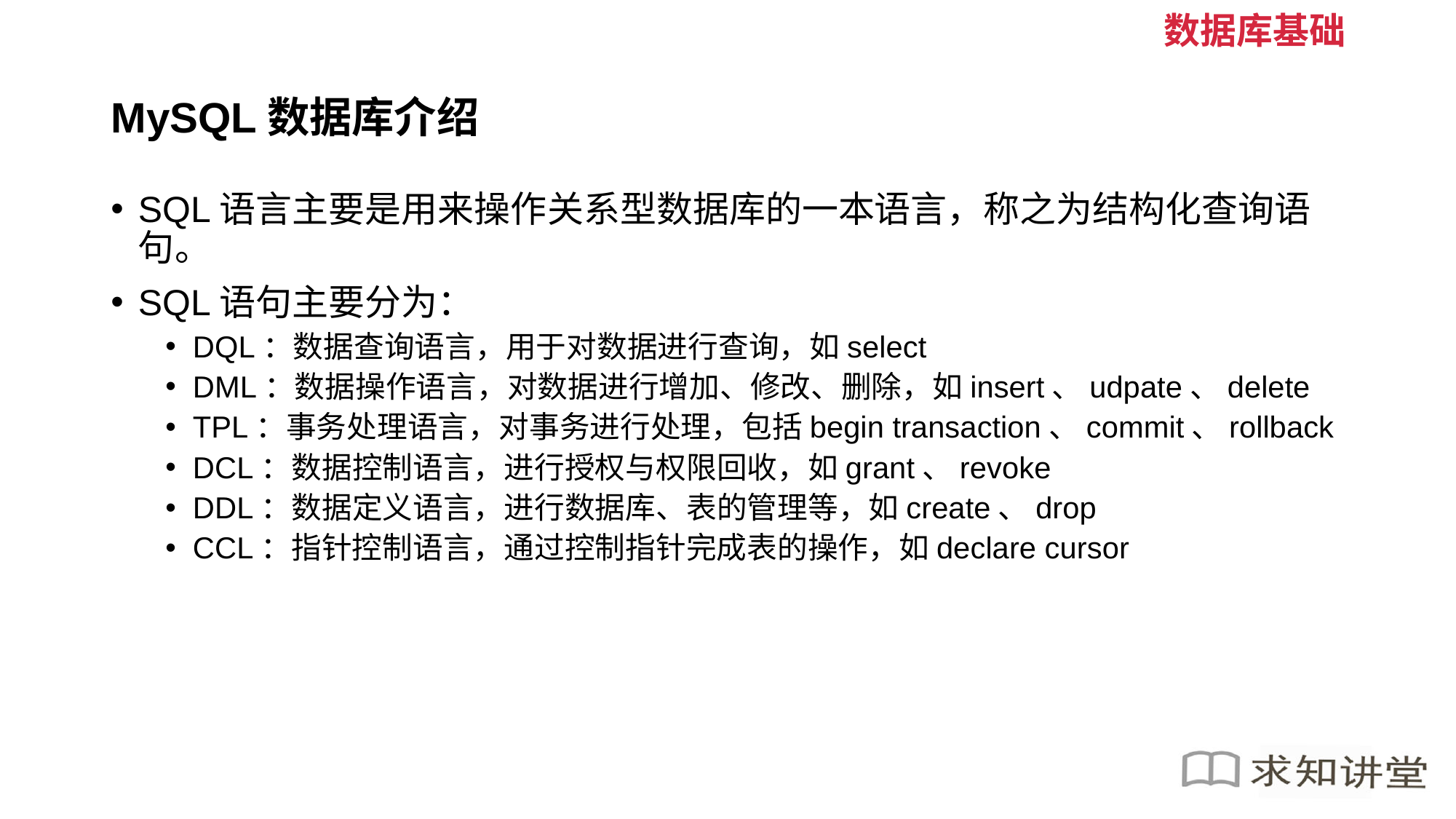

数据库基础
# MySQL数据库介绍
SQL语言主要是用来操作关系型数据库的一本语言，称之为结构化查询语句。
SQL语句主要分为：
DQL：数据查询语言，用于对数据进行查询，如select
DML：数据操作语言，对数据进行增加、修改、删除，如insert、udpate、delete
TPL：事务处理语言，对事务进行处理，包括begin transaction、commit、rollback
DCL：数据控制语言，进行授权与权限回收，如grant、revoke
DDL：数据定义语言，进行数据库、表的管理等，如create、drop
CCL：指针控制语言，通过控制指针完成表的操作，如declare cursor